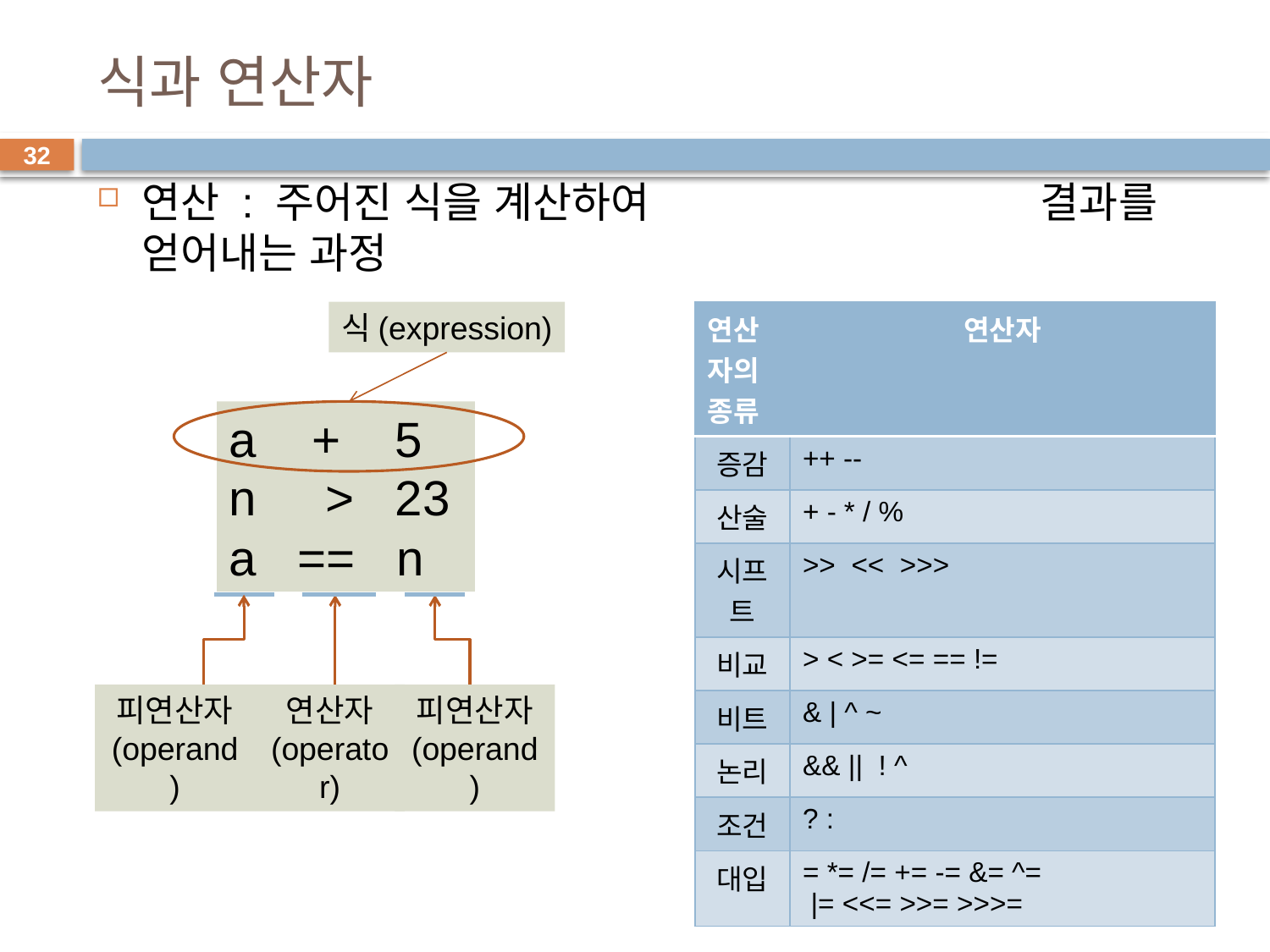

# 식과 연산자
32
연산 : 주어진 식을 계산하여                                 결과를 얻어내는 과정

식(expression)

a    +    5
n     >   23
a   ==   n
피연산자
(operand)
연산자
(operator)
피연산자
(operand)
| 연산자의 종류 | 연산자 |
| --- | --- |
| 증감 | ++ -- |
| 산술 | + - \* / % |
| 시프트 | >> << >>> |
| 비교 | > < >= <= == != |
| 비트 | & | ^ ~ |
| 논리 | && || ! ^ |
| 조건 | ? : |
| 대입 | = \*= /= += -= &= ^= |= <<= >>= >>>= |